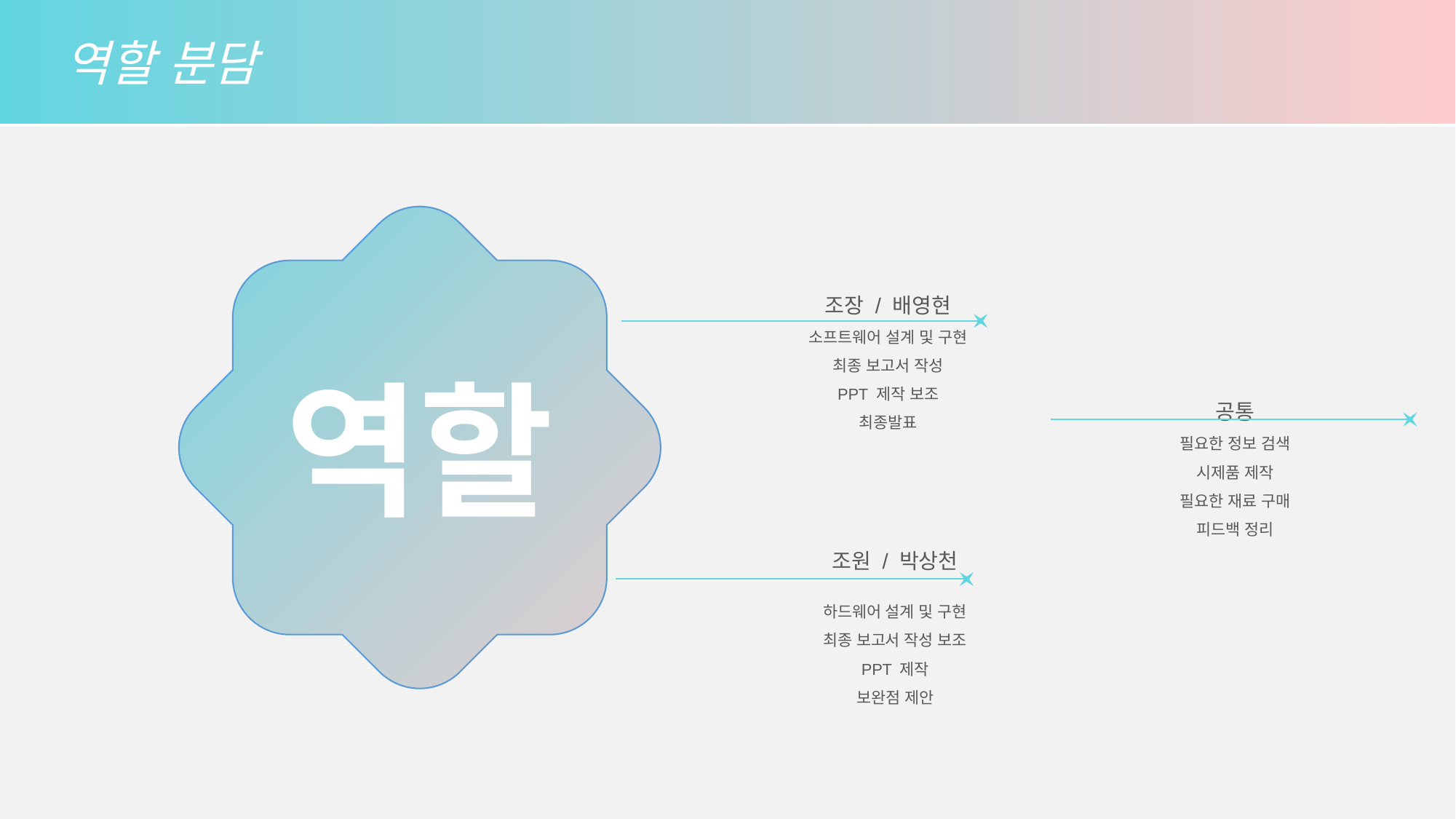

역할 분담

조장 / 배영현
소프트웨어 설계 및 구현
최종 보고서 작성
PPT 제작 보조
최종발표

역할
공통
필요한 정보 검색
시제품 제작
필요한 재료 구매
피드백 정리

조원 / 박상천
하드웨어 설계 및 구현
최종 보고서 작성 보조
PPT 제작
보완점 제안